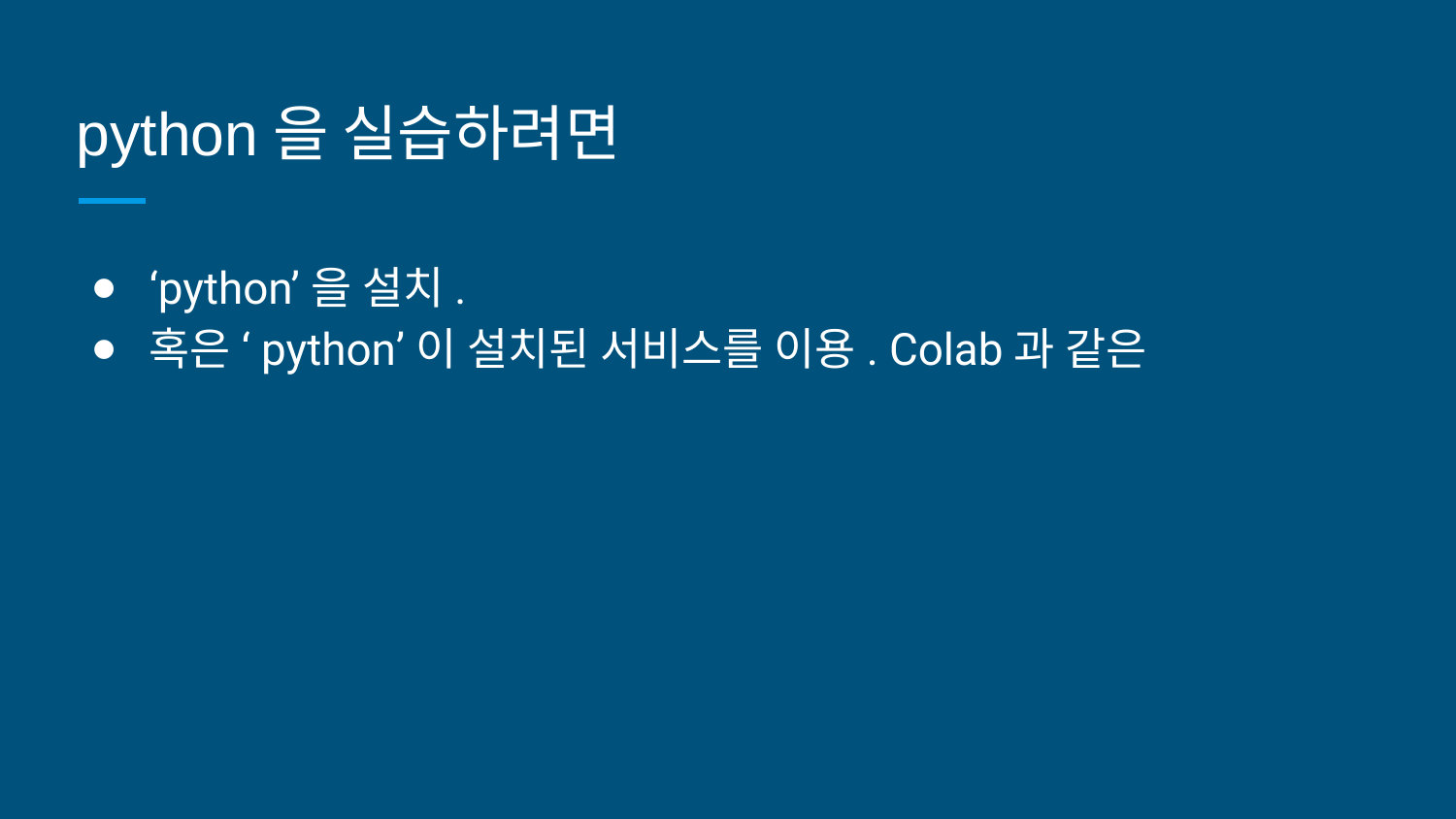

# python을 실습하려면
‘python’을 설치.
혹은 ‘python’이 설치된 서비스를 이용. Colab과 같은